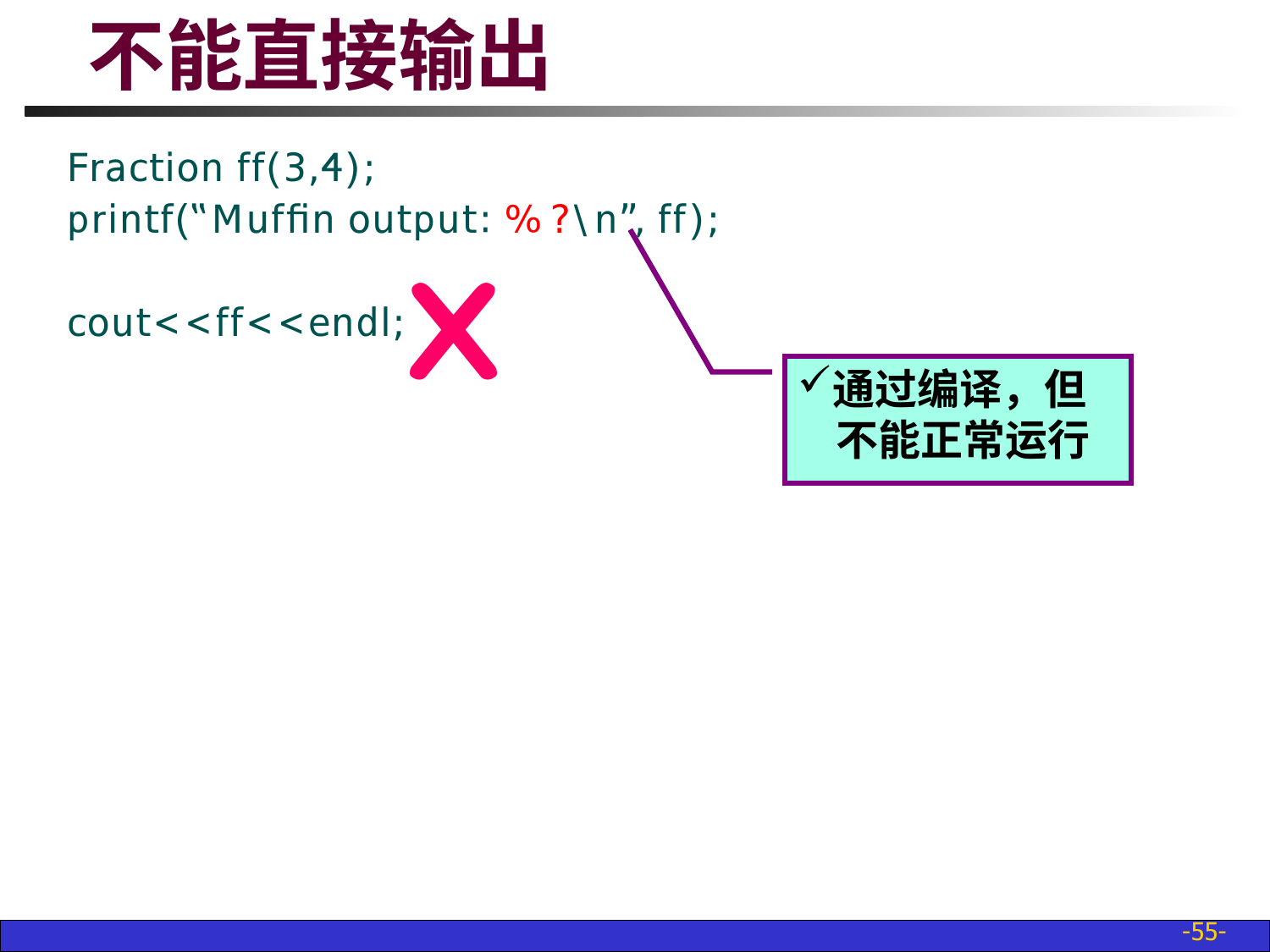

# 不能直接输出
Fraction ff(3,4);
printf(“Muffin output: %?\n”, ff);

cout<<ff<<endl;

X
通过编译，但
   不能正常运行
-55-